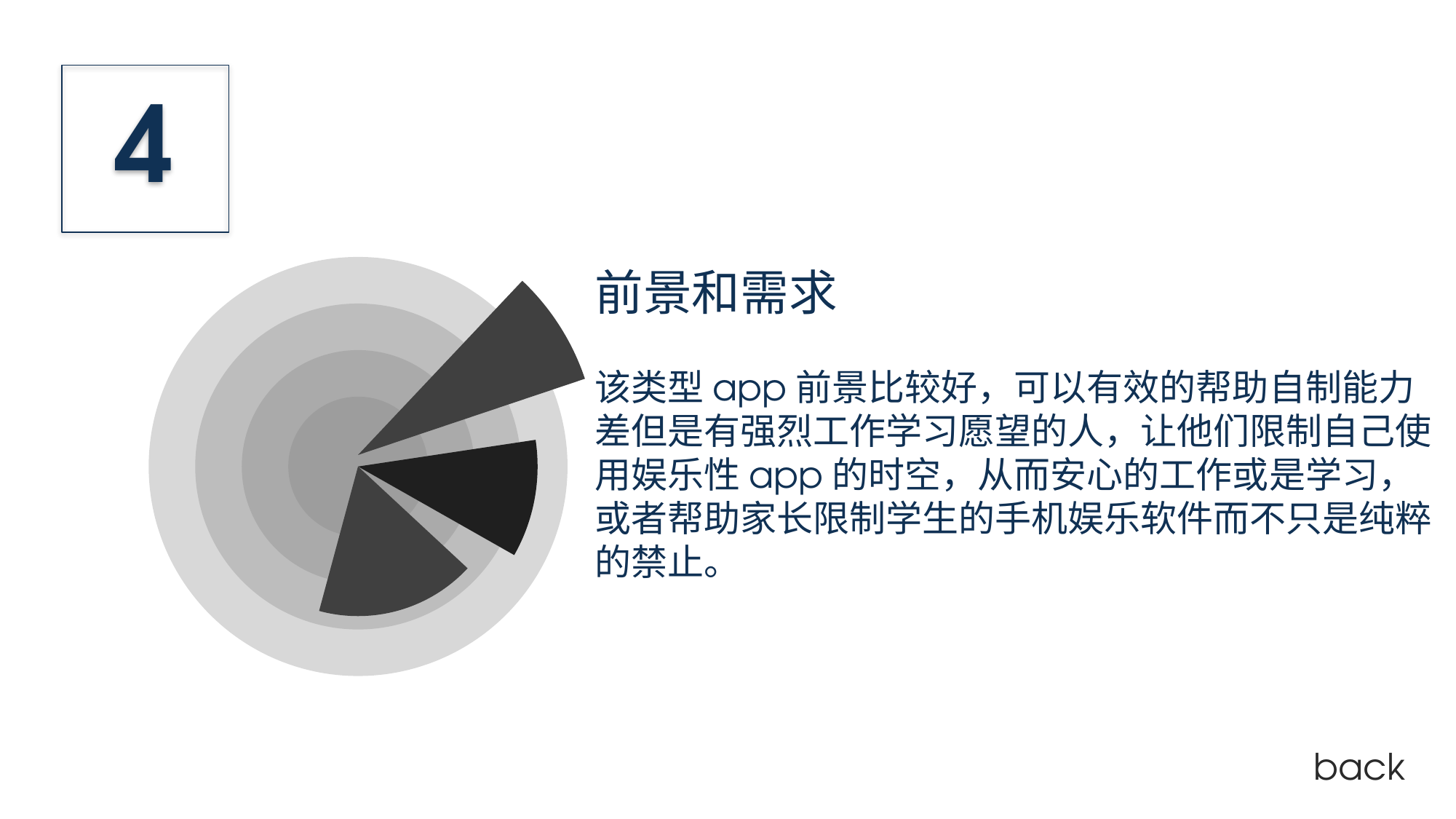

4

前景和需求

该类型app前景比较好，可以有效的帮助自制能力差但是有强烈工作学习愿望的人，让他们限制自己使用娱乐性app的时空，从而安心的工作或是学习，或者帮助家长限制学生的手机娱乐软件而不只是纯粹的禁止。

back